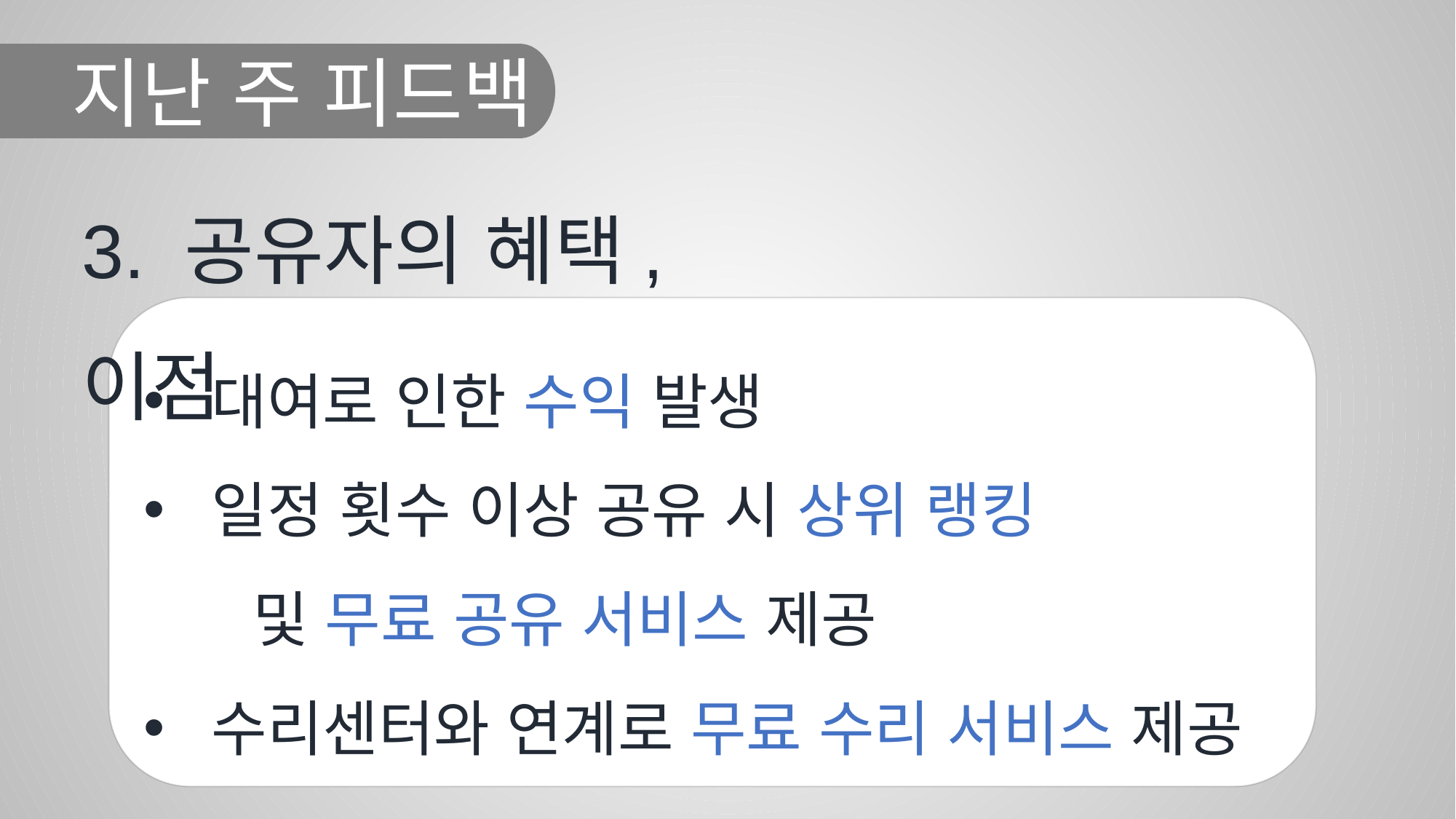

지난 주 피드백
3. 공유자의 혜택, 이점
대여로 인한 수익 발생
일정 횟수 이상 공유 시 상위 랭킹
	및 무료 공유 서비스 제공
수리센터와 연계로 무료 수리 서비스 제공